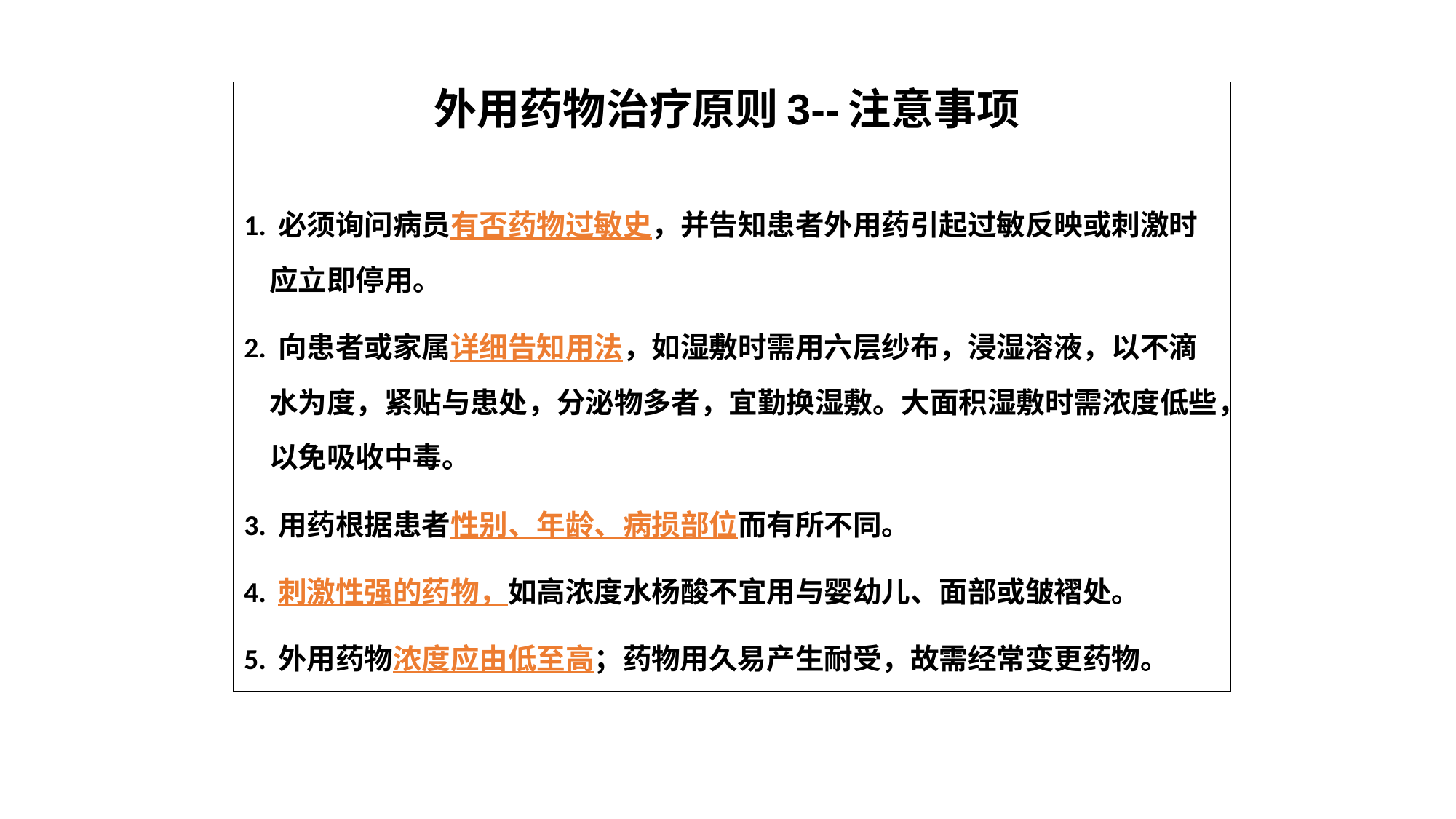

外用药物治疗原则3--注意事项
1. 必须询问病员有否药物过敏史，并告知患者外用药引起过敏反映或刺激时应立即停用。
2. 向患者或家属详细告知用法，如湿敷时需用六层纱布，浸湿溶液，以不滴水为度，紧贴与患处，分泌物多者，宜勤换湿敷。大面积湿敷时需浓度低些，以免吸收中毒。
3. 用药根据患者性别、年龄、病损部位而有所不同。
4. 刺激性强的药物，如高浓度水杨酸不宜用与婴幼儿、面部或皱褶处。
5. 外用药物浓度应由低至高；药物用久易产生耐受，故需经常变更药物。